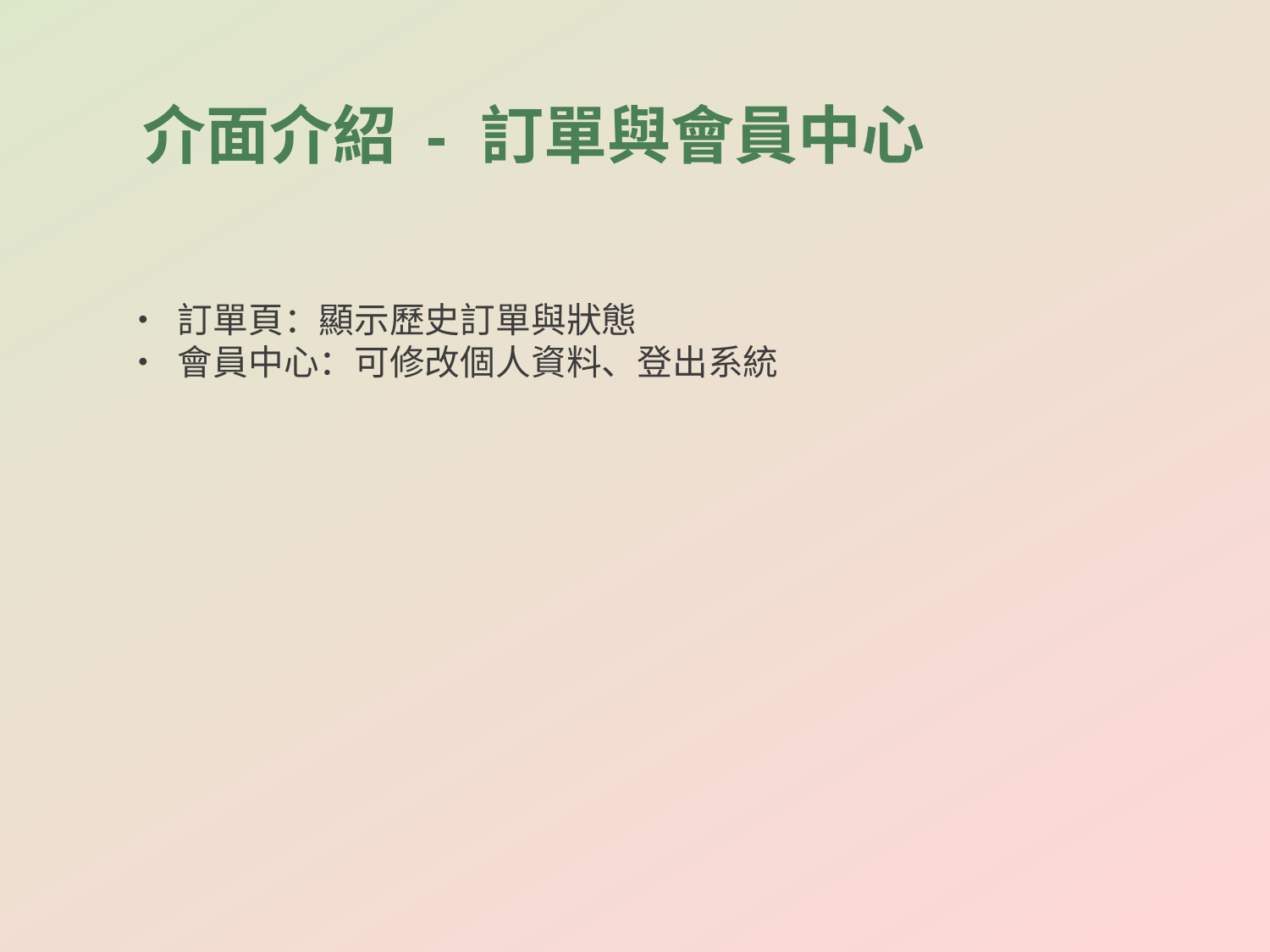

介面介紹 - 訂單與會員中心

• 訂單頁：顯示歷史訂單與狀態
• 會員中心：可修改個人資料、登出系統